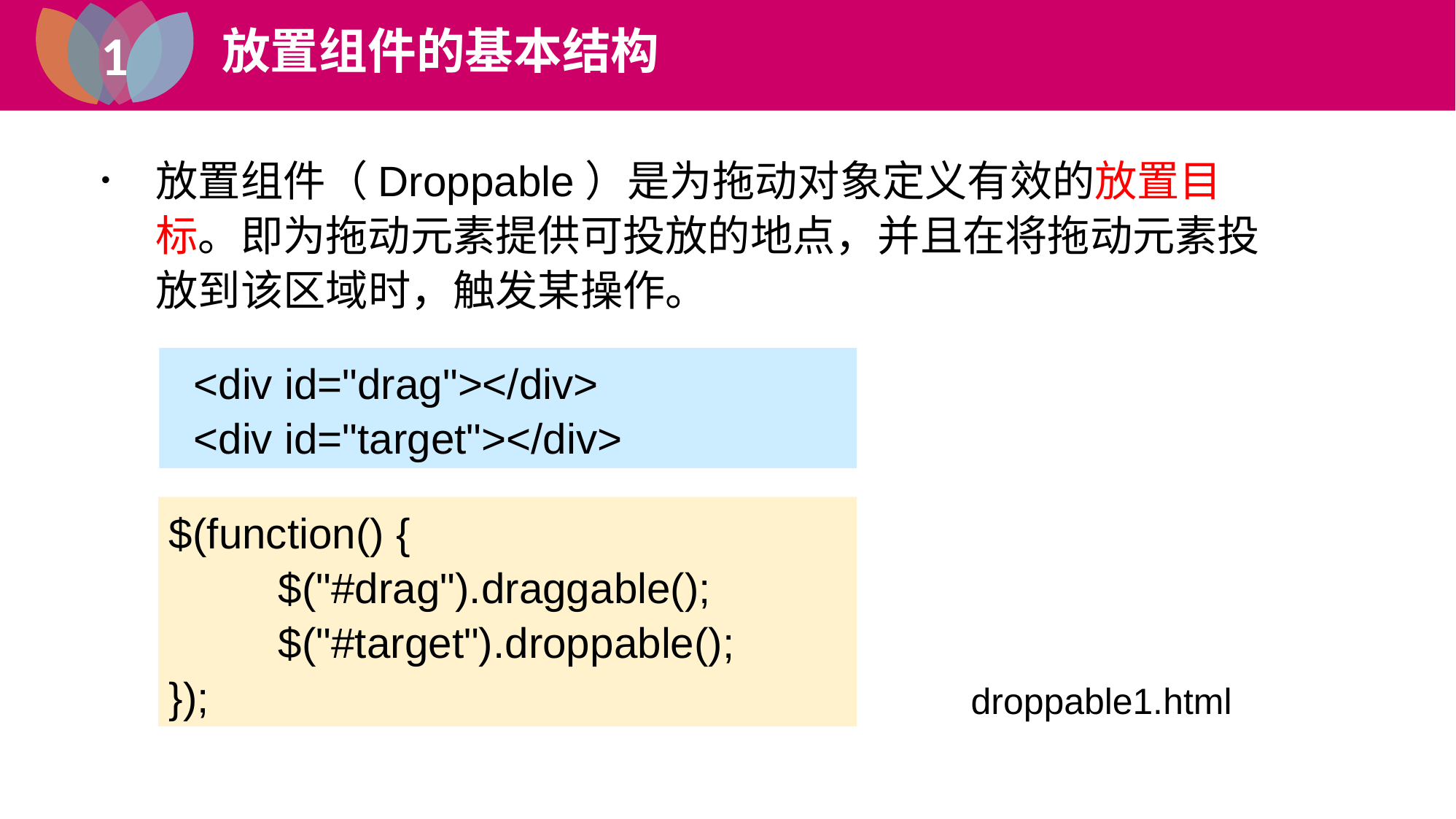

1
放置组件的基本结构
1
放置组件（Droppable）是为拖动对象定义有效的放置目标。即为拖动元素提供可投放的地点，并且在将拖动元素投放到该区域时，触发某操作。
  <div id="drag"></div>
  <div id="target"></div>
$(function() {
	$("#drag").draggable();
	$("#target").droppable();
});
droppable1.html